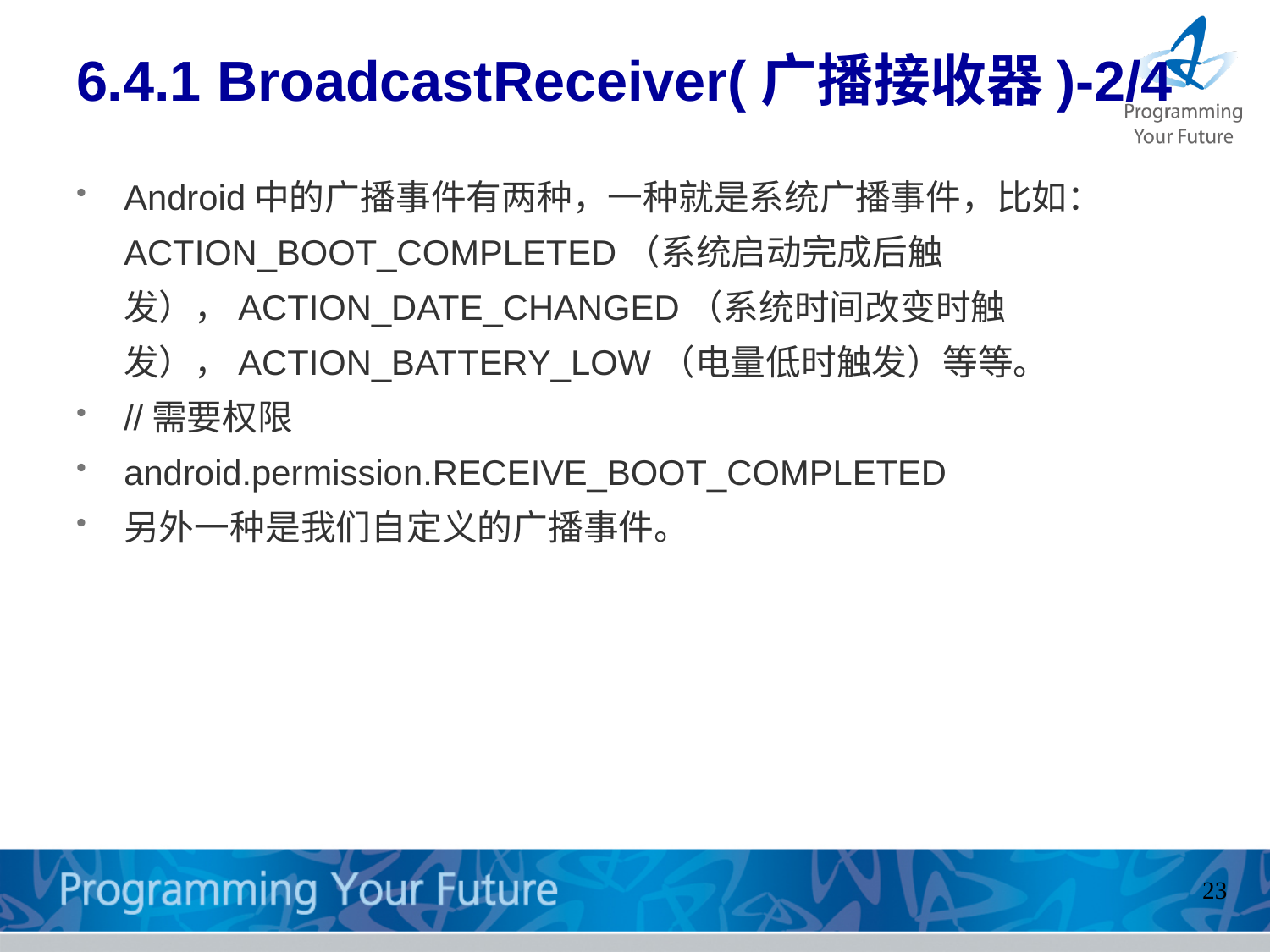

6.4.1 BroadcastReceiver(广播接收器)-2/4
Android中的广播事件有两种，一种就是系统广播事件，比如：ACTION_BOOT_COMPLETED（系统启动完成后触发），ACTION_DATE_CHANGED（系统时间改变时触发），ACTION_BATTERY_LOW（电量低时触发）等等。
//需要权限
android.permission.RECEIVE_BOOT_COMPLETED
另外一种是我们自定义的广播事件。